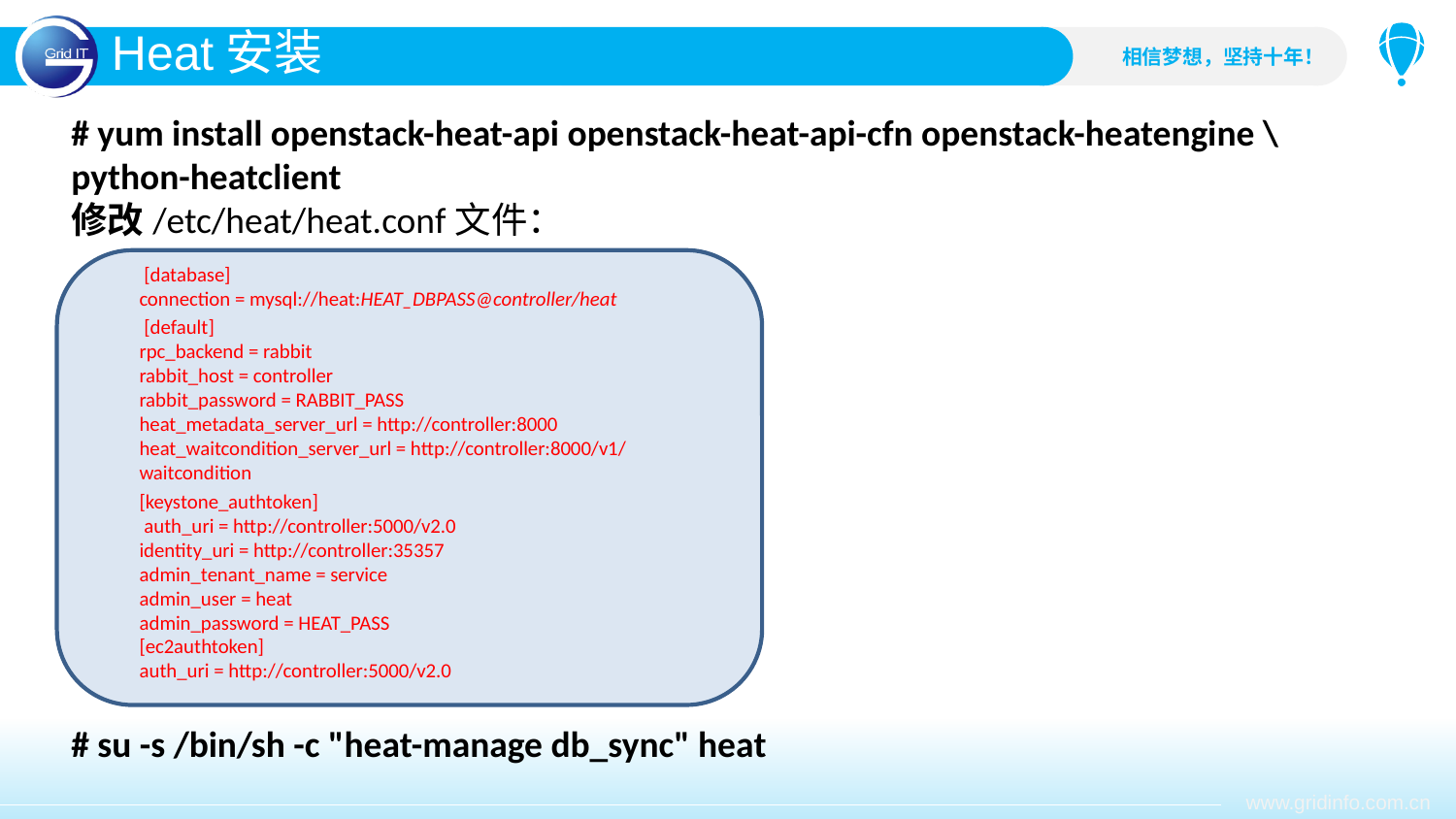

Heat安装
# yum install openstack-heat-api openstack-heat-api-cfn openstack-heatengine \
python-heatclient
修改/etc/heat/heat.conf文件：

# su -s /bin/sh -c "heat-manage db_sync" heat

 [database]
connection = mysql://heat:HEAT_DBPASS@controller/heat
 [default]
rpc_backend = rabbit
rabbit_host = controller
rabbit_password = RABBIT_PASS
heat_metadata_server_url = http://controller:8000
heat_waitcondition_server_url = http://controller:8000/v1/
waitcondition
[keystone_authtoken]
 auth_uri = http://controller:5000/v2.0
identity_uri = http://controller:35357
admin_tenant_name = service
admin_user = heat
admin_password = HEAT_PASS
[ec2authtoken]
auth_uri = http://controller:5000/v2.0